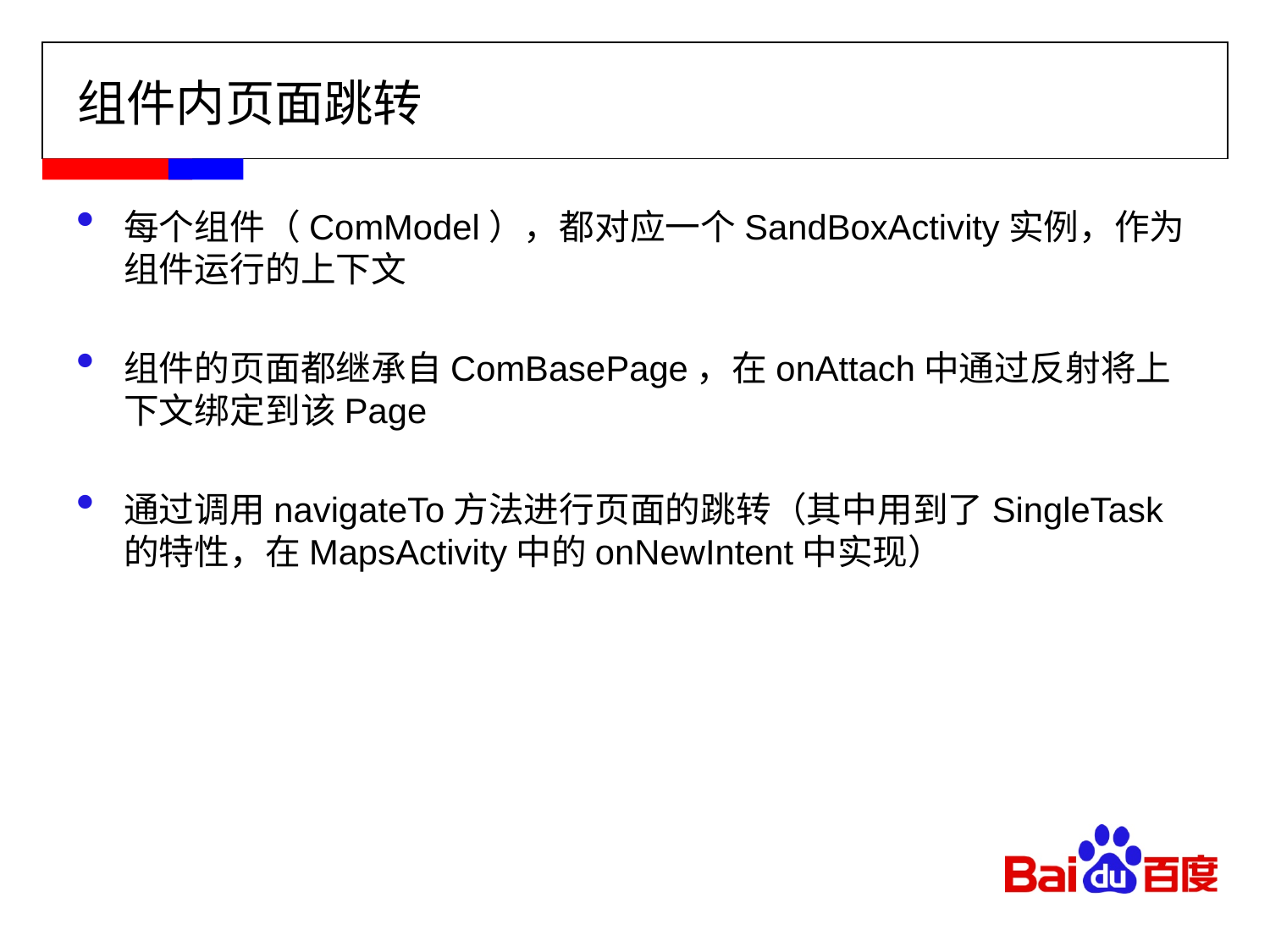

组件内页面跳转
每个组件（ComModel），都对应一个SandBoxActivity实例，作为组件运行的上下文

组件的页面都继承自ComBasePage，在onAttach中通过反射将上下文绑定到该Page

通过调用navigateTo方法进行页面的跳转（其中用到了SingleTask的特性，在MapsActivity中的onNewIntent中实现）